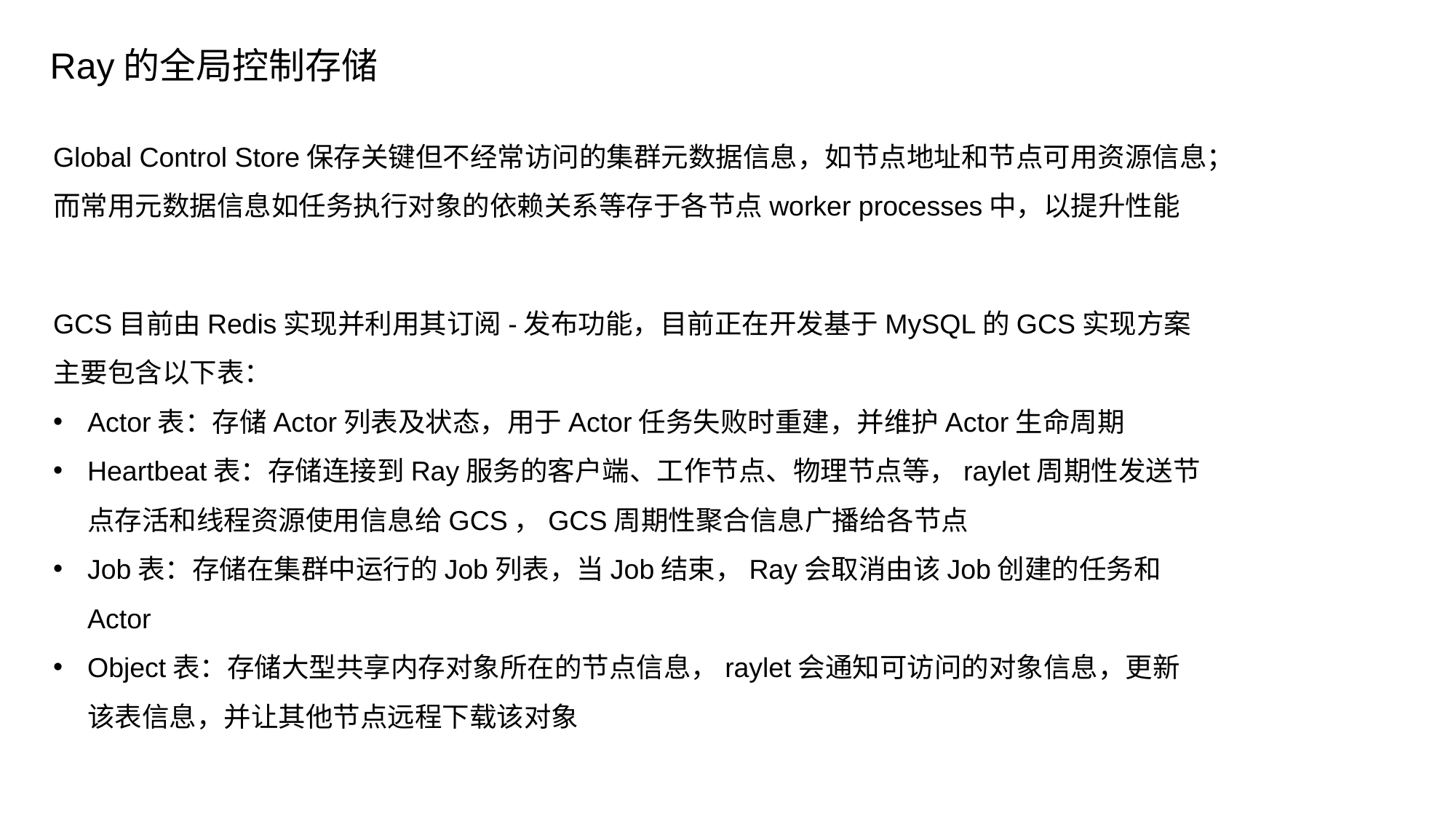

Ray的全局控制存储
Global Control Store保存关键但不经常访问的集群元数据信息，如节点地址和节点可用资源信息；
而常用元数据信息如任务执行对象的依赖关系等存于各节点worker processes中，以提升性能
GCS目前由Redis实现并利用其订阅-发布功能，目前正在开发基于MySQL的GCS实现方案
主要包含以下表：
Actor表：存储Actor列表及状态，用于Actor任务失败时重建，并维护Actor生命周期
Heartbeat表：存储连接到Ray服务的客户端、工作节点、物理节点等，raylet周期性发送节点存活和线程资源使用信息给GCS，GCS周期性聚合信息广播给各节点
Job表：存储在集群中运行的Job列表，当Job结束，Ray会取消由该Job创建的任务和Actor
Object表：存储大型共享内存对象所在的节点信息，raylet会通知可访问的对象信息，更新该表信息，并让其他节点远程下载该对象